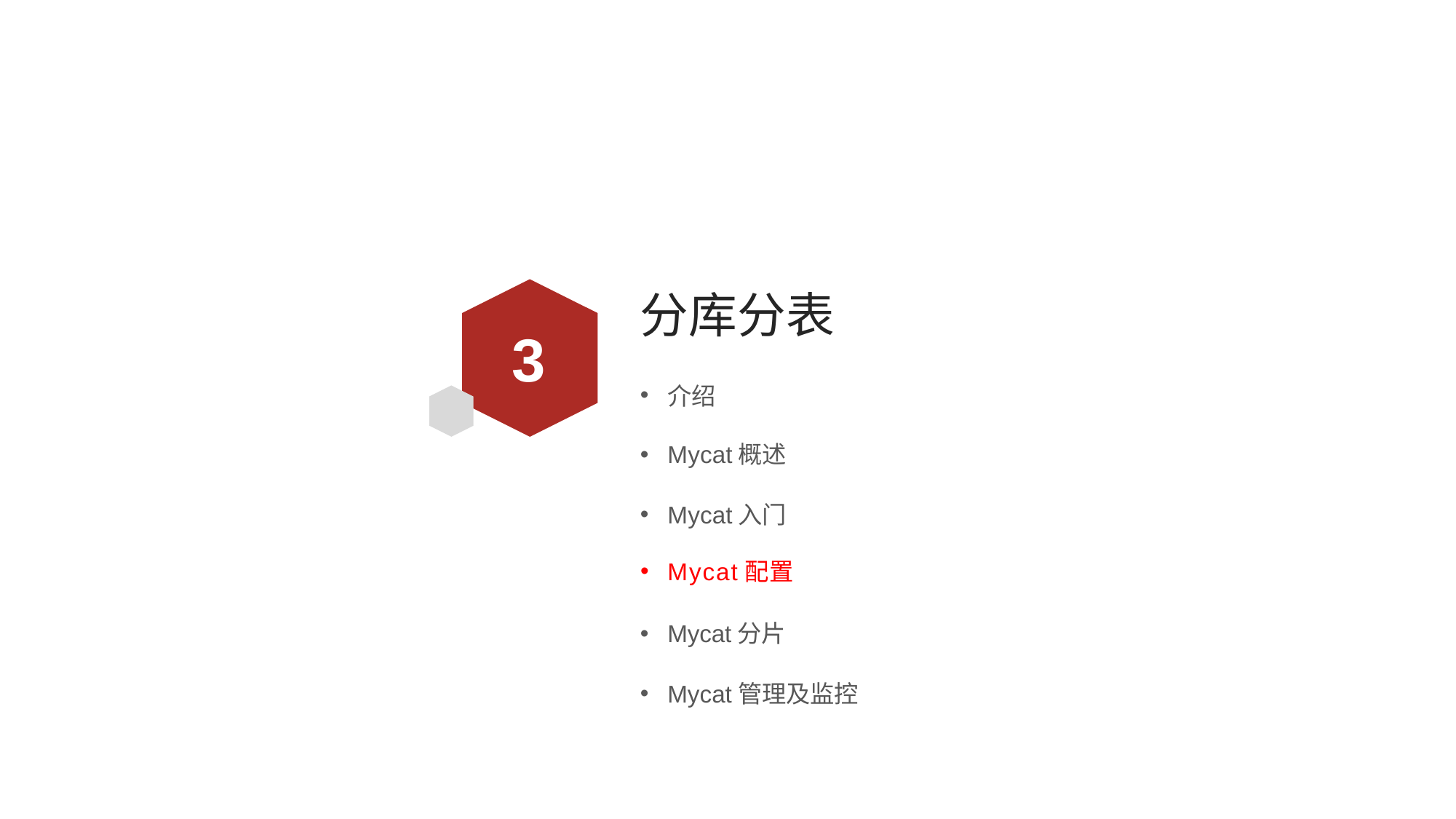

# 分库分表
3
介绍

Mycat概述

Mycat入门
Mycat配置

Mycat分片

Mycat管理及监控